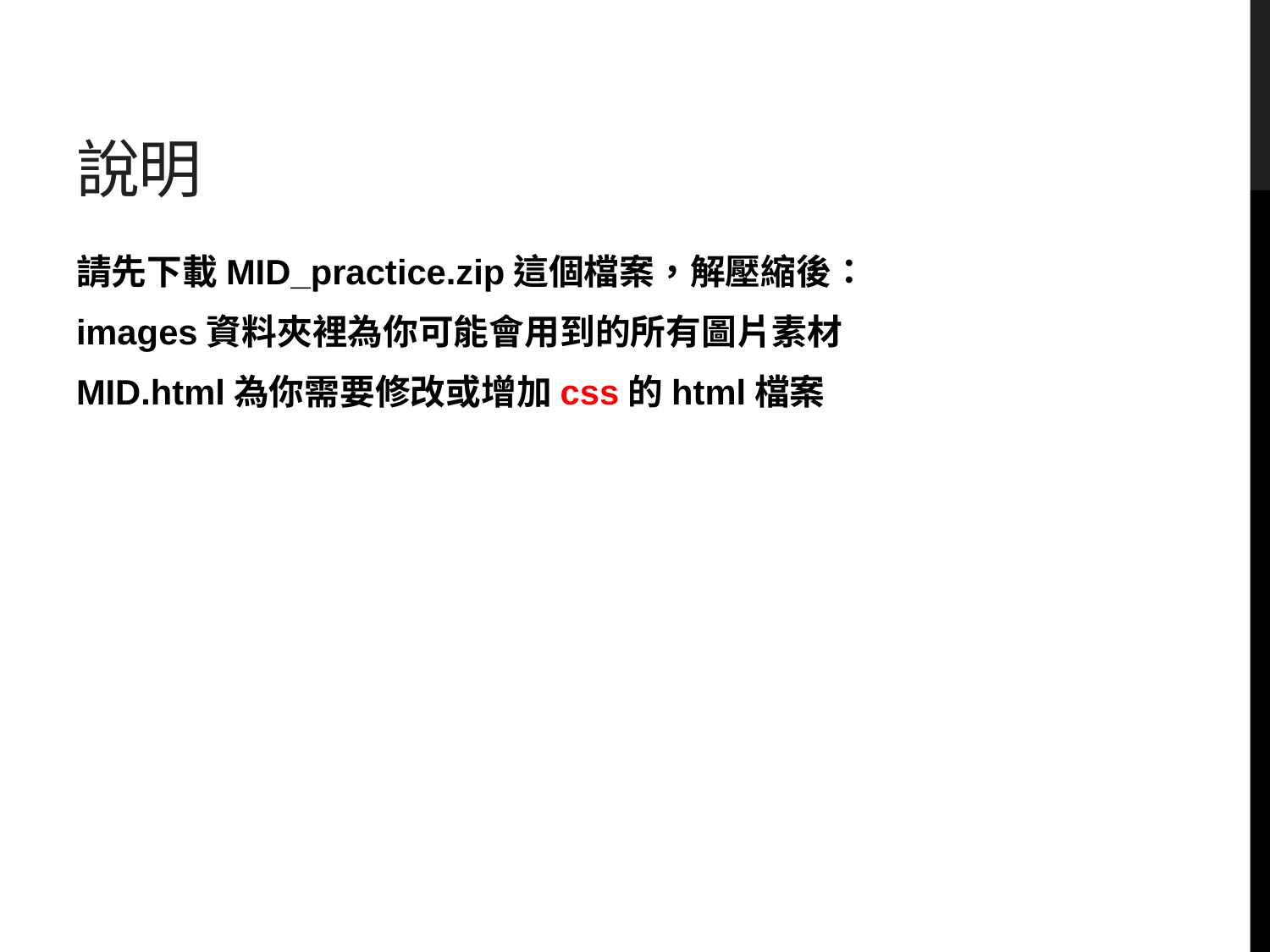

# 說明
請先下載MID_practice.zip這個檔案，解壓縮後：
images資料夾裡為你可能會用到的所有圖片素材
MID.html為你需要修改或增加css的html檔案